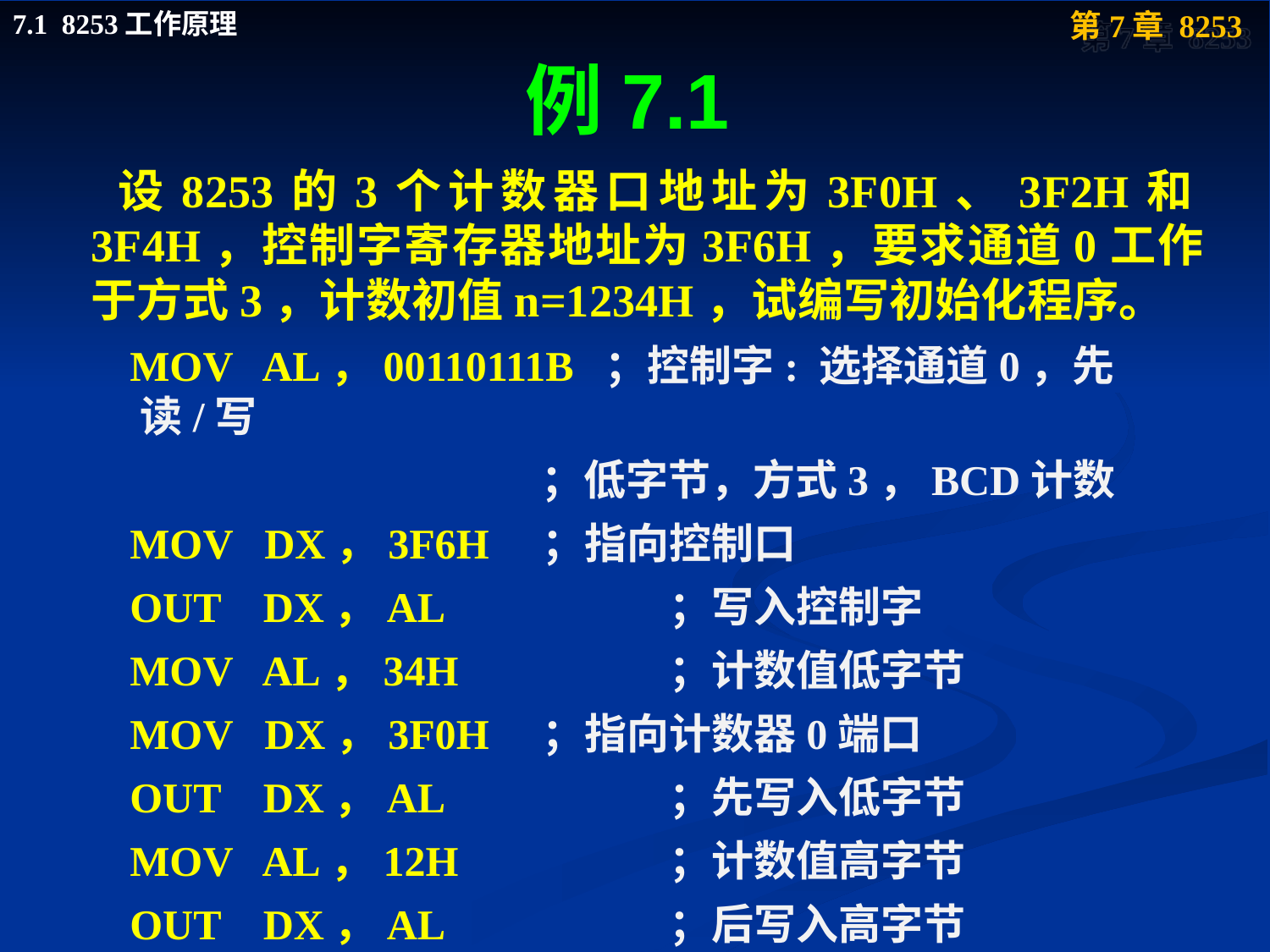

# 例7.1
  设8253的3个计数器口地址为3F0H、3F2H和3F4H，控制字寄存器地址为3F6H，要求通道0工作于方式3，计数初值n=1234H，试编写初始化程序。
      MOV   AL，00110111B  ；控制字: 选择通道0，先读/写
                                		 ；低字节，方式3，BCD计数
      MOV   DX，3F6H	 ；指向控制口
      OUT    DX，AL	 	 ；写入控制字
      MOV   AL，34H	 	 ；计数值低字节
      MOV   DX，3F0H	 ；指向计数器0端口
      OUT    DX，AL	  	 ；先写入低字节
      MOV   AL，12H	             ；计数值高字节
      OUT    DX，AL	  	 ；后写入高字节